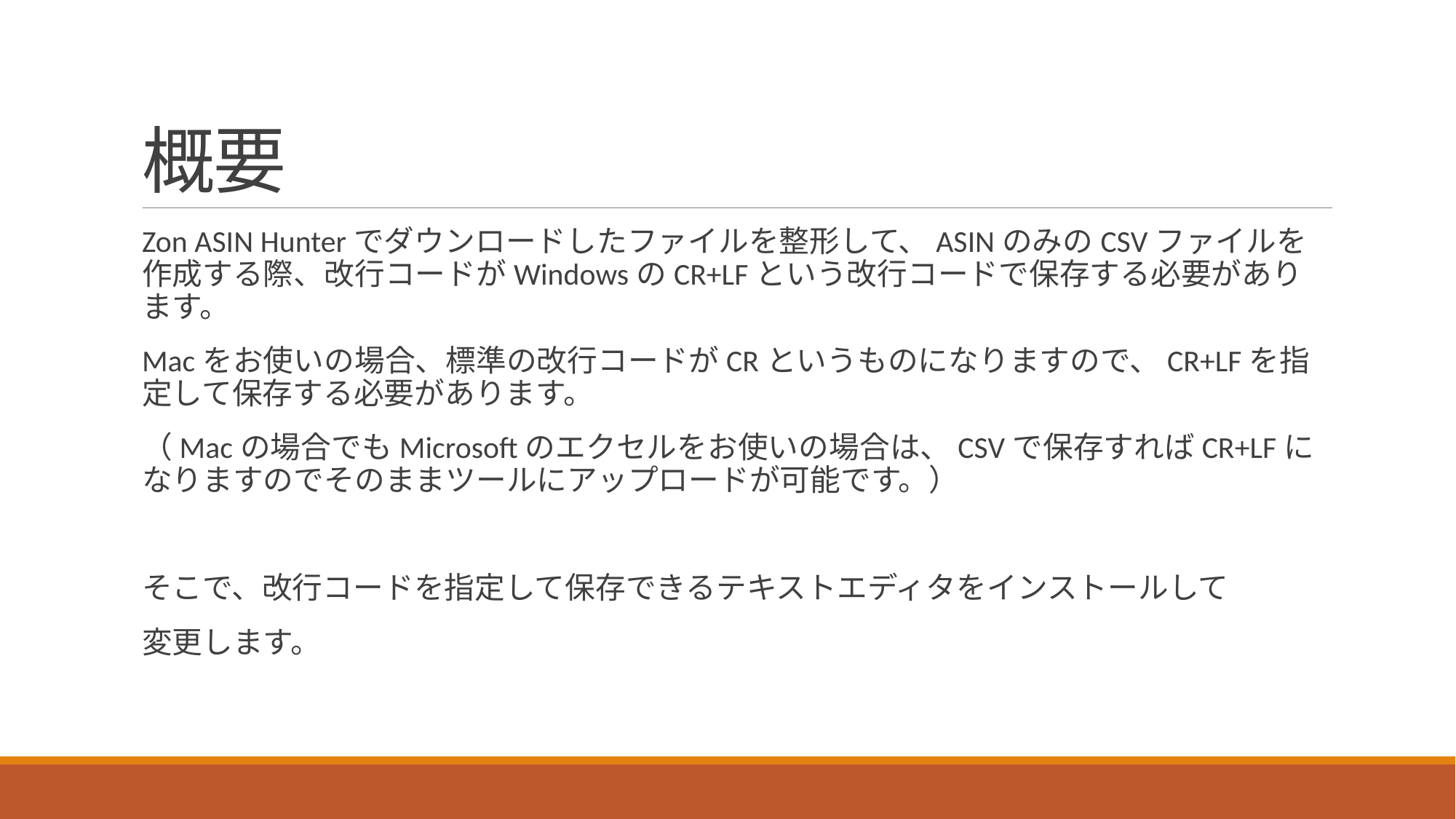

# 概要
Zon ASIN Hunterでダウンロードしたファイルを整形して、ASINのみのCSVファイルを作成する際、改行コードがWindowsのCR+LFという改行コードで保存する必要があります。
Macをお使いの場合、標準の改行コードがCRというものになりますので、CR+LFを指定して保存する必要があります。
（Macの場合でもMicrosoftのエクセルをお使いの場合は、CSVで保存すればCR+LFになりますのでそのままツールにアップロードが可能です。）

そこで、改行コードを指定して保存できるテキストエディタをインストールして
変更します。